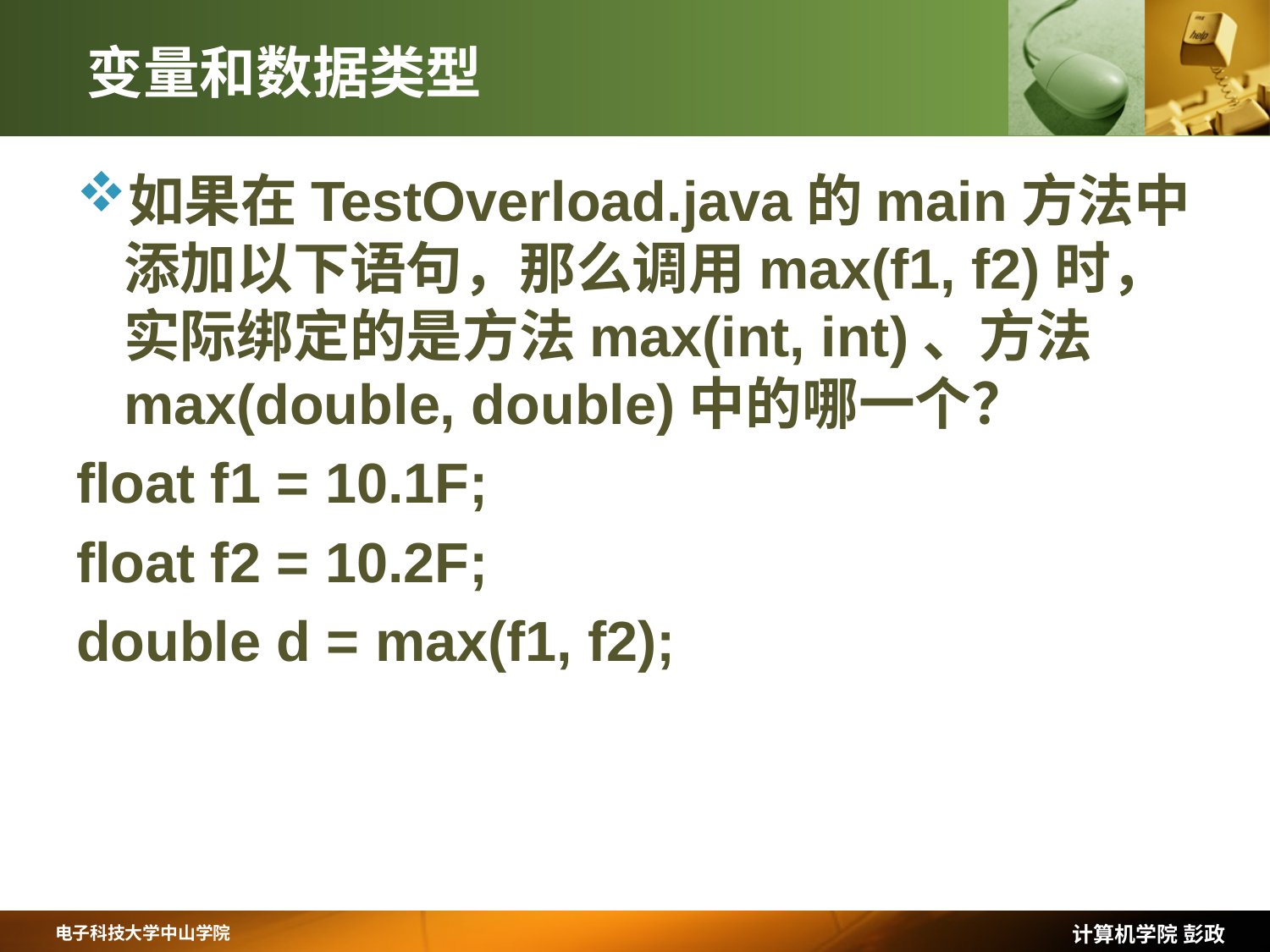

# 变量和数据类型
如果在TestOverload.java的main方法中添加以下语句，那么调用max(f1, f2)时，实际绑定的是方法max(int, int)、方法max(double, double)中的哪一个？
float f1 = 10.1F;
float f2 = 10.2F;
double d = max(f1, f2);
计算机学院 彭政
电子科技大学中山学院